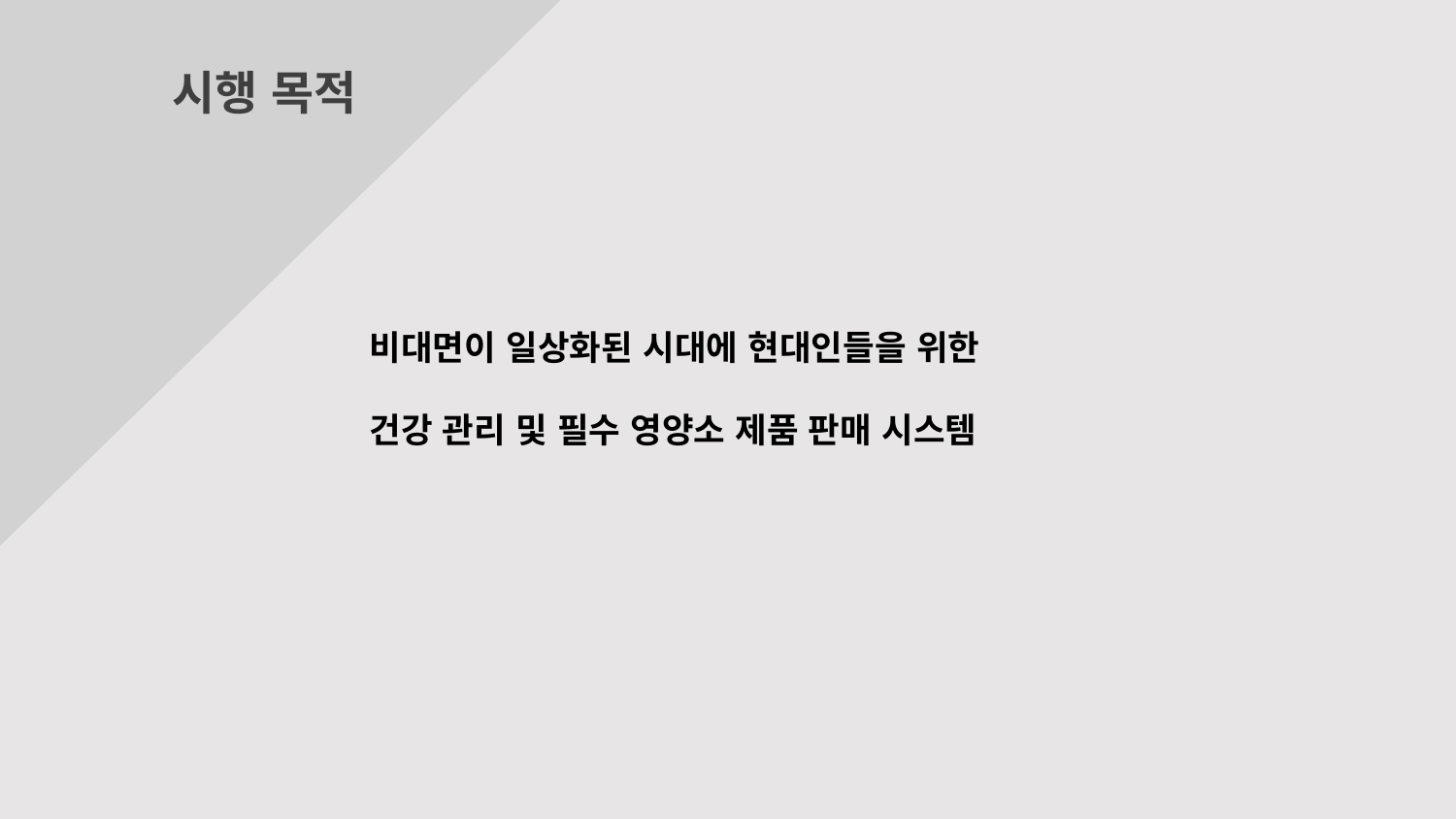

시행 목적

비대면이 일상화된 시대에 현대인들을 위한

건강 관리 및 필수 영양소 제품 판매 시스템